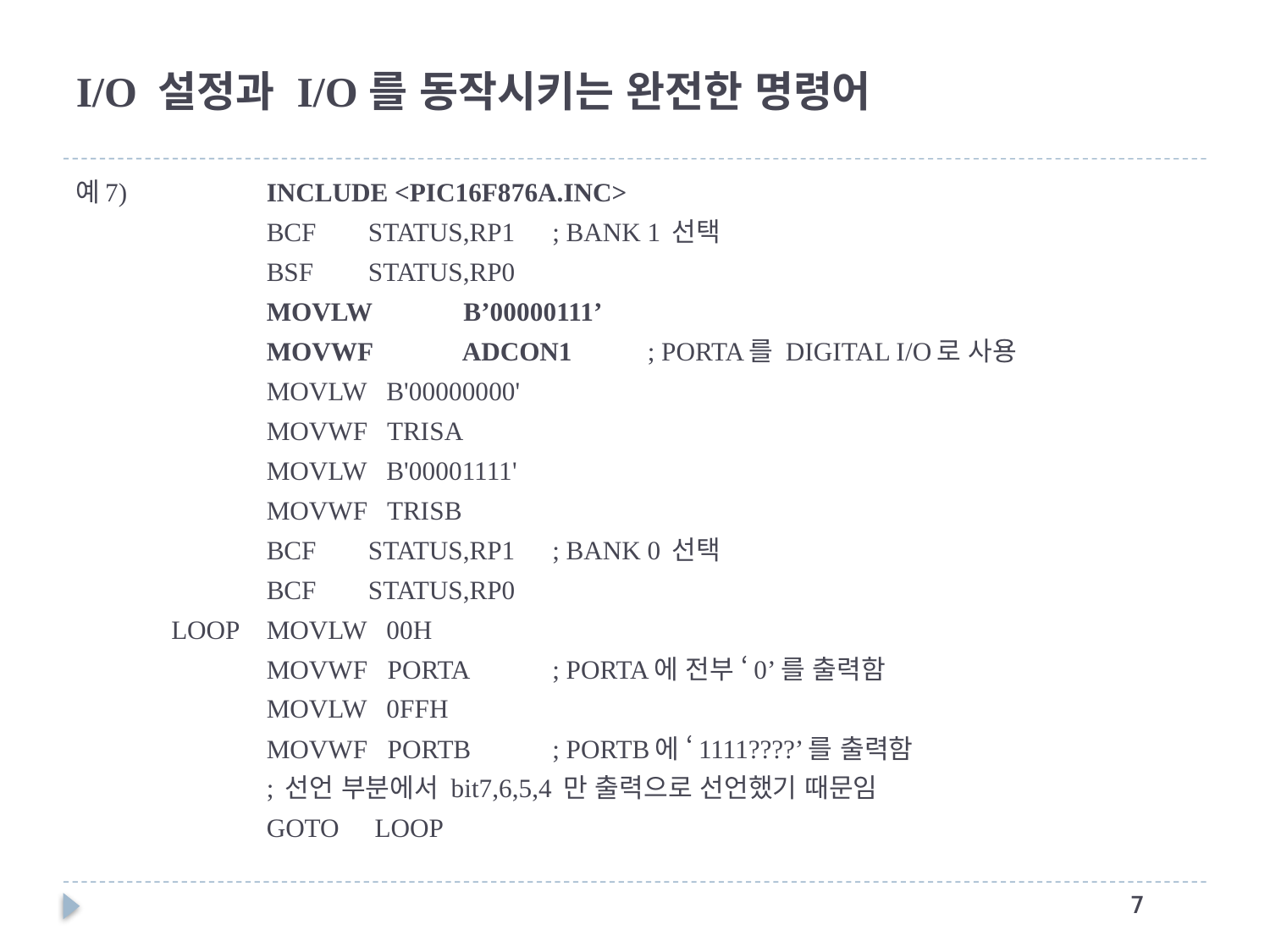

# I/O 설정과 I/O를 동작시키는 완전한 명령어
예7) 		INCLUDE <PIC16F876A.INC>
		BCF	 STATUS,RP1	; BANK 1 선택
		BSF	 STATUS,RP0
		MOVLW	 B’00000111’
		MOVWF	 ADCON1	; PORTA를 DIGITAL I/O로 사용
		MOVLW   B'00000000'
		MOVWF   TRISA
		MOVLW   B'00001111'
		MOVWF   TRISB
		BCF	 STATUS,RP1	; BANK 0 선택
		BCF	 STATUS,RP0
	LOOP	MOVLW   00H
		MOVWF   PORTA	; PORTA에 전부 ‘0’를 출력함
		MOVLW   0FFH
		MOVWF   PORTB 	; PORTB에 ‘1111????’를 출력함
		; 선언 부분에서 bit7,6,5,4 만 출력으로 선언했기 때문임
		GOTO	  LOOP

7